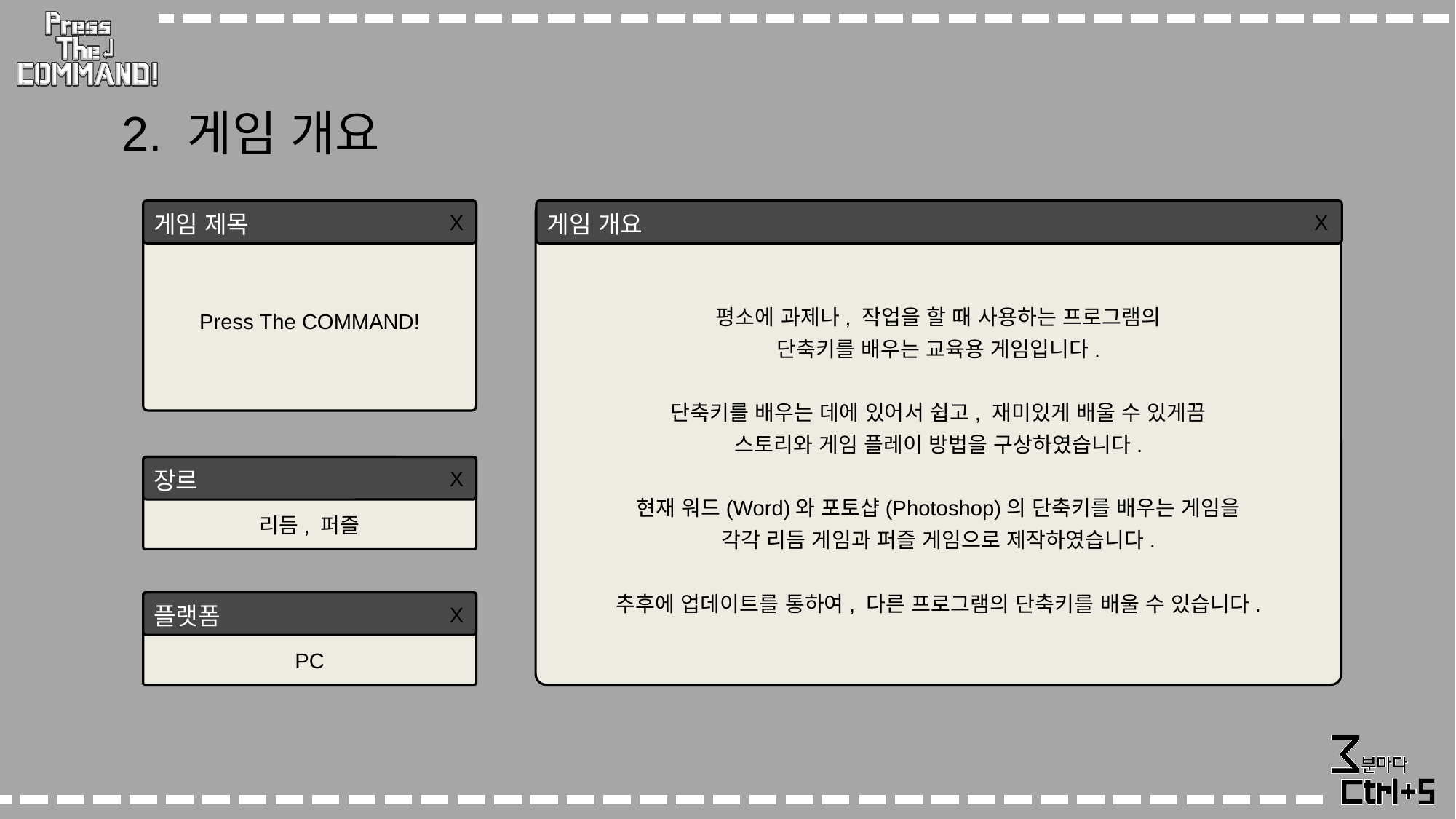

2. 게임 개요

게임 제목
게임 개요
X
X
평소에 과제나, 작업을 할 때 사용하는 프로그램의
단축키를 배우는 교육용 게임입니다.

단축키를 배우는 데에 있어서 쉽고, 재미있게 배울 수 있게끔
스토리와 게임 플레이 방법을 구상하였습니다.

현재 워드(Word)와 포토샵(Photoshop)의 단축키를 배우는 게임을
각각 리듬 게임과 퍼즐 게임으로 제작하였습니다.

추후에 업데이트를 통하여, 다른 프로그램의 단축키를 배울 수 있습니다.
Press The COMMAND!

장르
X
리듬, 퍼즐

플랫폼
X
PC